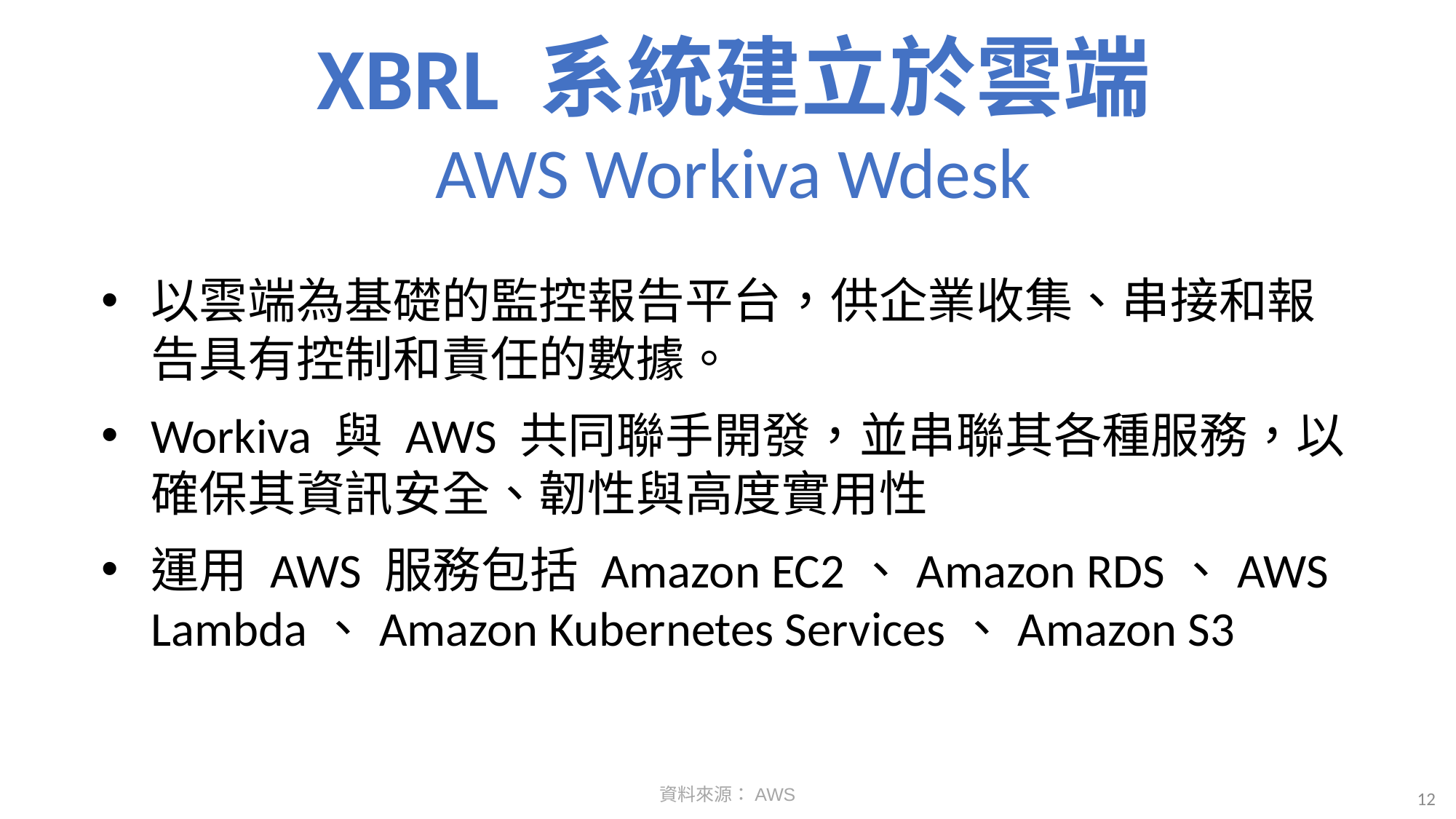

# XBRL 系統建立於雲端 AWS Workiva Wdesk
以雲端為基礎的監控報告平台，供企業收集、串接和報告具有控制和責任的數據。
Workiva 與 AWS 共同聯手開發，並串聯其各種服務，以確保其資訊安全、韌性與高度實用性
運用 AWS 服務包括 Amazon EC2、Amazon RDS、AWS Lambda、Amazon Kubernetes Services、Amazon S3

資料來源：AWS
12